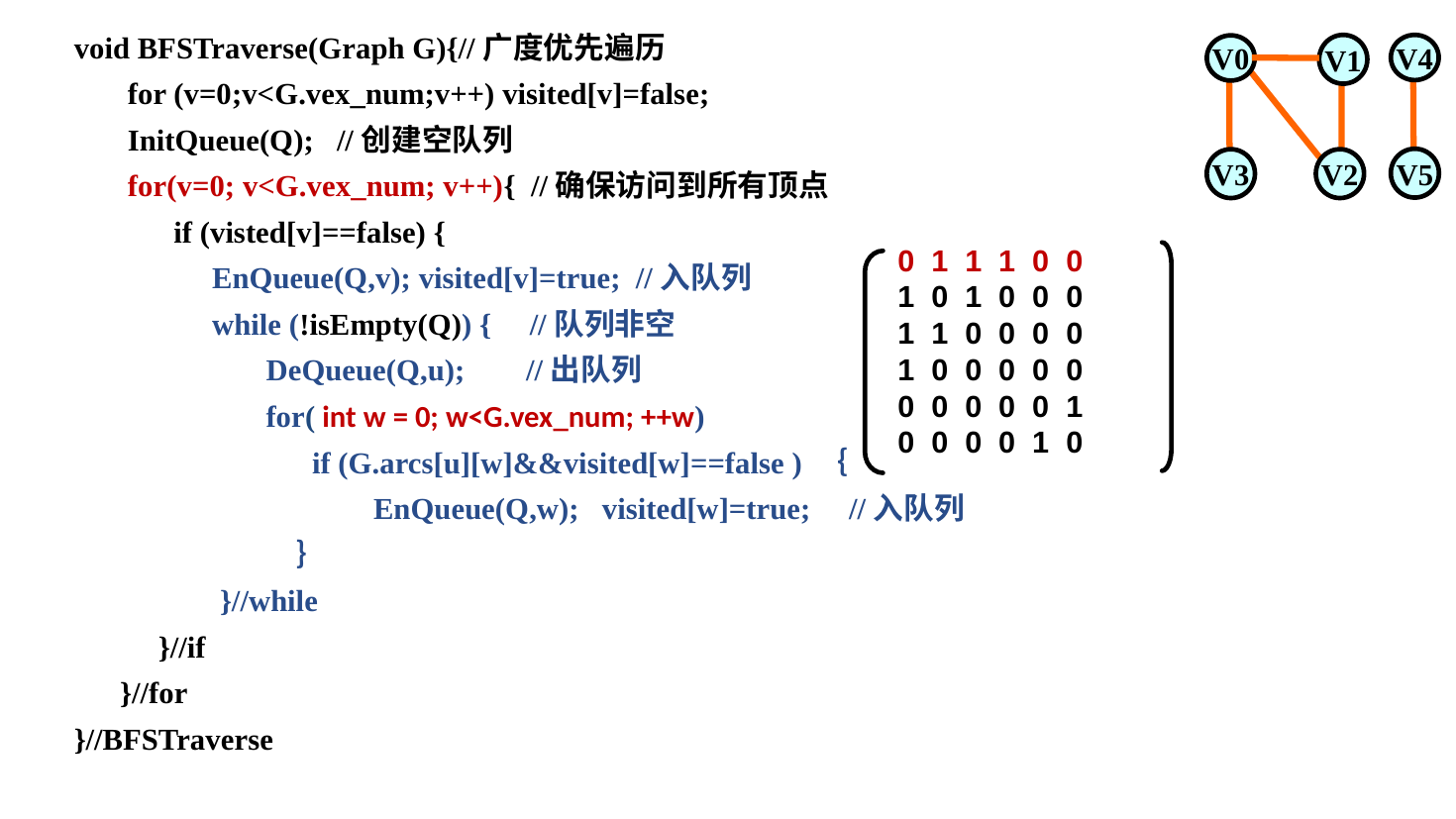

void BFSTraverse(Graph G){//广度优先遍历
       for (v=0;v<G.vex_num;v++) visited[v]=false;
       InitQueue(Q);   //创建空队列
       for(v=0; v<G.vex_num; v++){  //确保访问到所有顶点
             if (visted[v]==false) {
                  EnQueue(Q,v); visited[v]=true;  //入队列
                  while (!isEmpty(Q)) {     //队列非空
                         DeQueue(Q,u);        //出队列
                         for( int w = 0; w<G.vex_num; ++w)
                               if (G.arcs[u][w]&&visited[w]==false ) ｛
                                       EnQueue(Q,w);   visited[w]=true;     //入队列
                               ｝
                   }//while
           }//if
      }//for
}//BFSTraverse
V1
V4
V0

V5
V3
V2
0  1  1  1  0  0
1  0  1  0  0  0
1  1  0  0  0  0
1  0  0  0  0  0
0  0  0  0  0  1
0  0  0  0  1  0